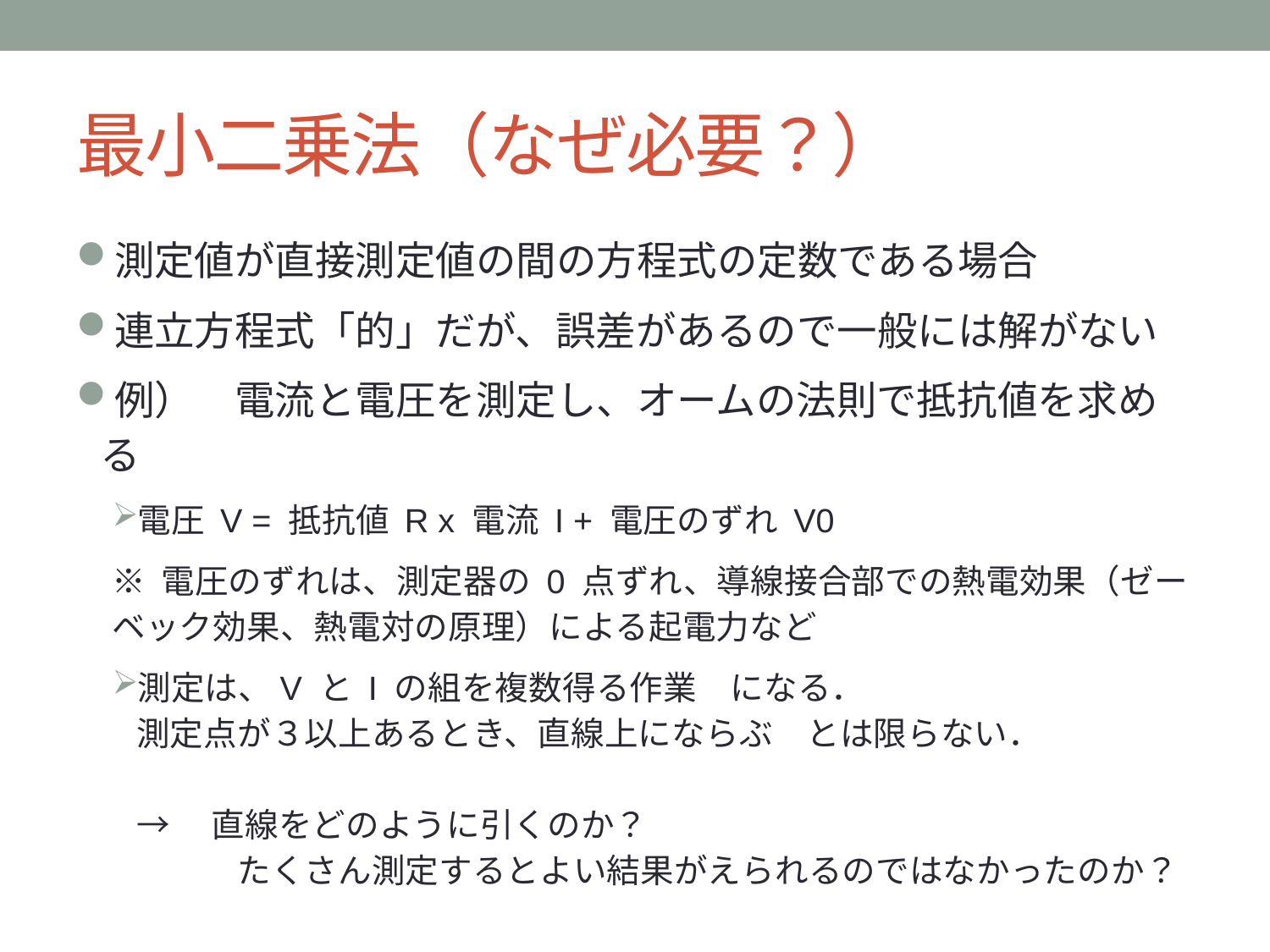

# 最小二乗法（なぜ必要？）
測定値が直接測定値の間の方程式の定数である場合
連立方程式「的」だが、誤差があるので一般には解がない
例）　電流と電圧を測定し、オームの法則で抵抗値を求める
電圧 V = 抵抗値 R x 電流 I + 電圧のずれ V0
※ 電圧のずれは、測定器の 0 点ずれ、導線接合部での熱電効果（ゼーベック効果、熱電対の原理）による起電力など
測定は、V と I の組を複数得る作業　になる．
測定点が３以上あるとき、直線上にならぶ　とは限らない．
→　 直線をどのように引くのか？
　　　たくさん測定するとよい結果がえられるのではなかったのか？